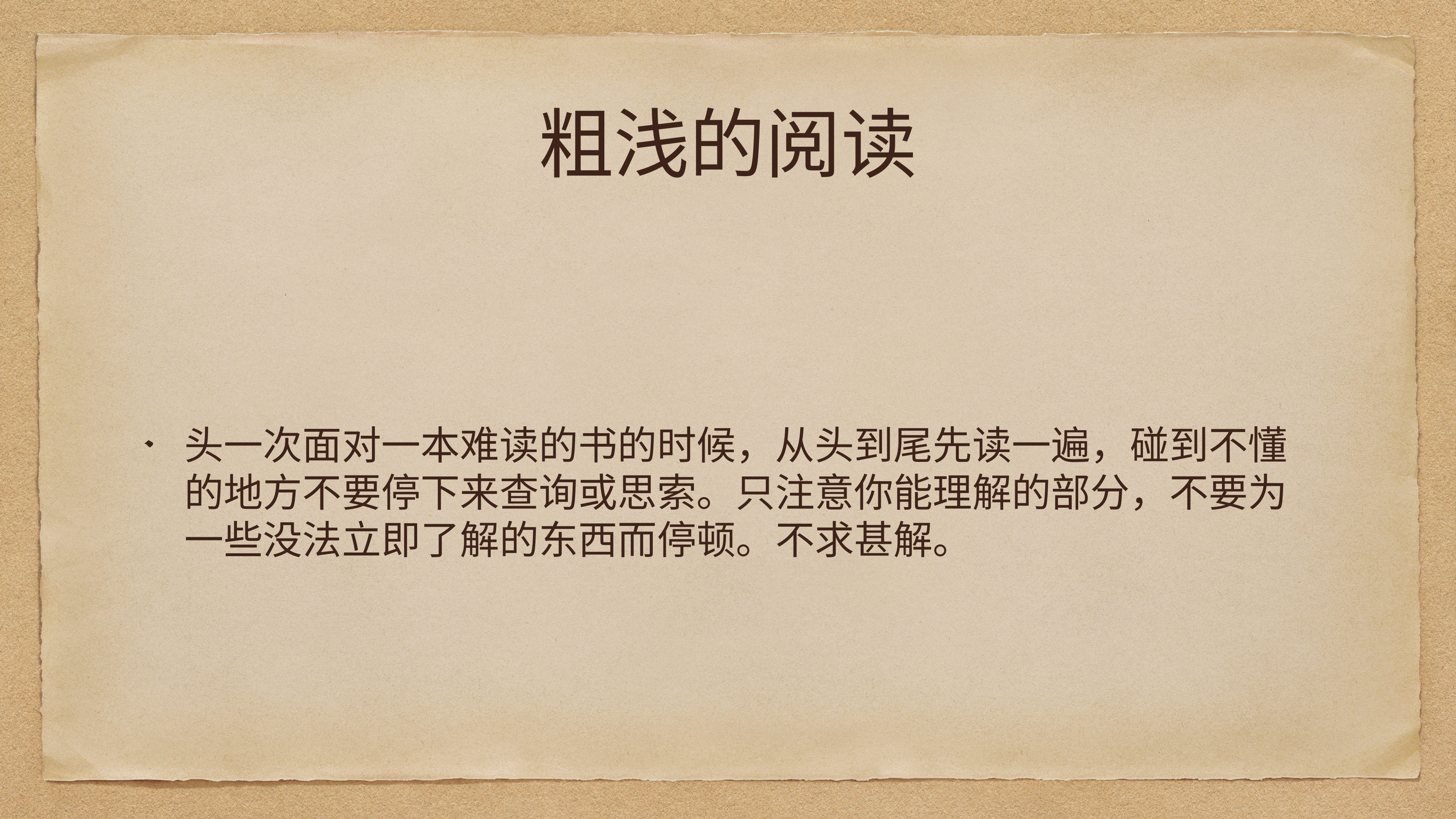

# 粗浅的阅读
头一次面对一本难读的书的时候，从头到尾先读一遍，碰到不懂的地方不要停下来查询或思索。只注意你能理解的部分，不要为一些没法立即了解的东西而停顿。不求甚解。